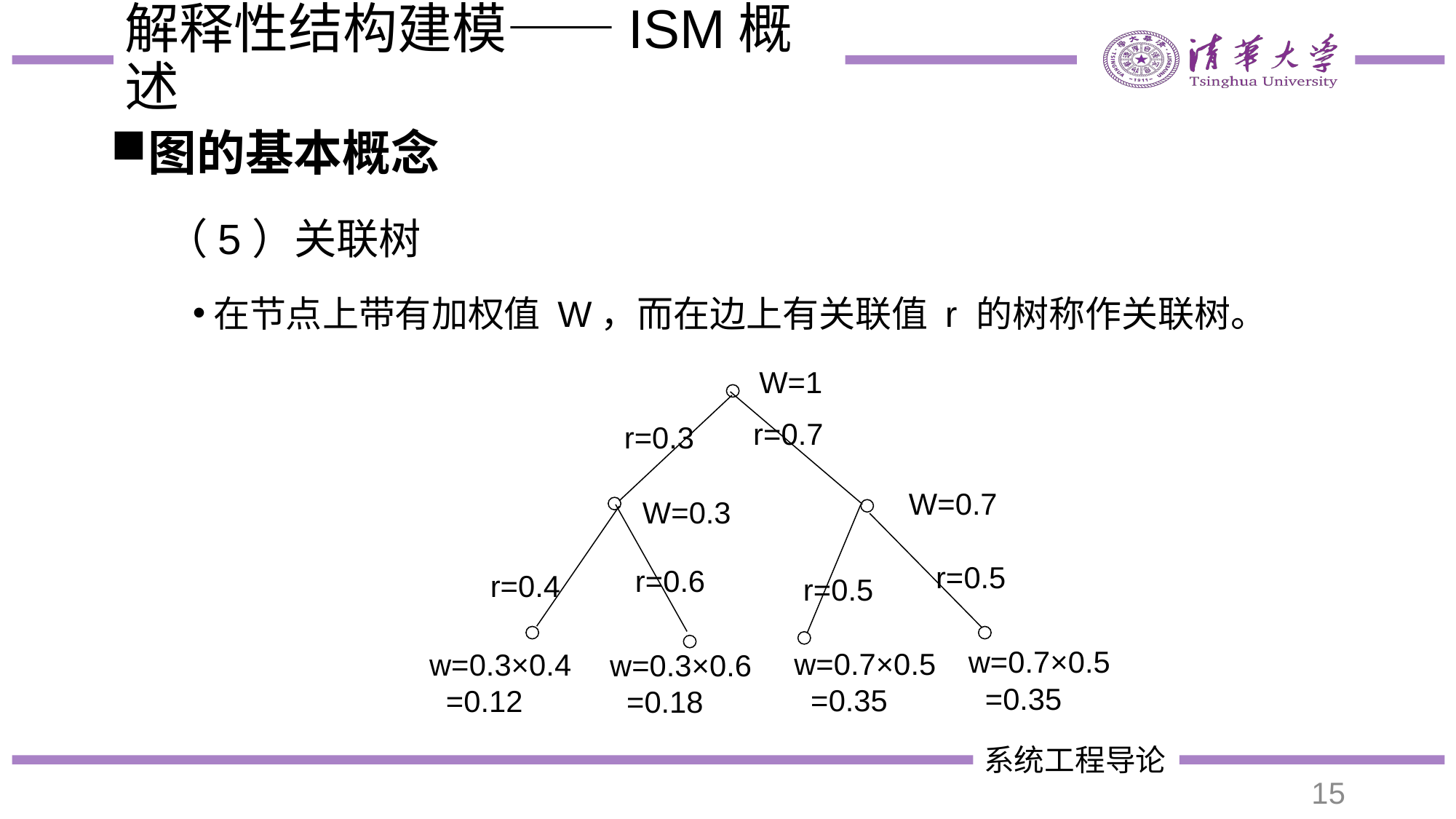

# 解释性结构建模——ISM概述
图的基本概念
（5）关联树
在节点上带有加权值 W，而在边上有关联值 r 的树称作关联树。

W=1

r=0.7
r=0.3
W=0.7
W=0.3

r=0.5
r=0.6
r=0.4
r=0.5

w=0.7×0.5
  =0.35
w=0.7×0.5
  =0.35
w=0.3×0.4
  =0.12
w=0.3×0.6
  =0.18
15